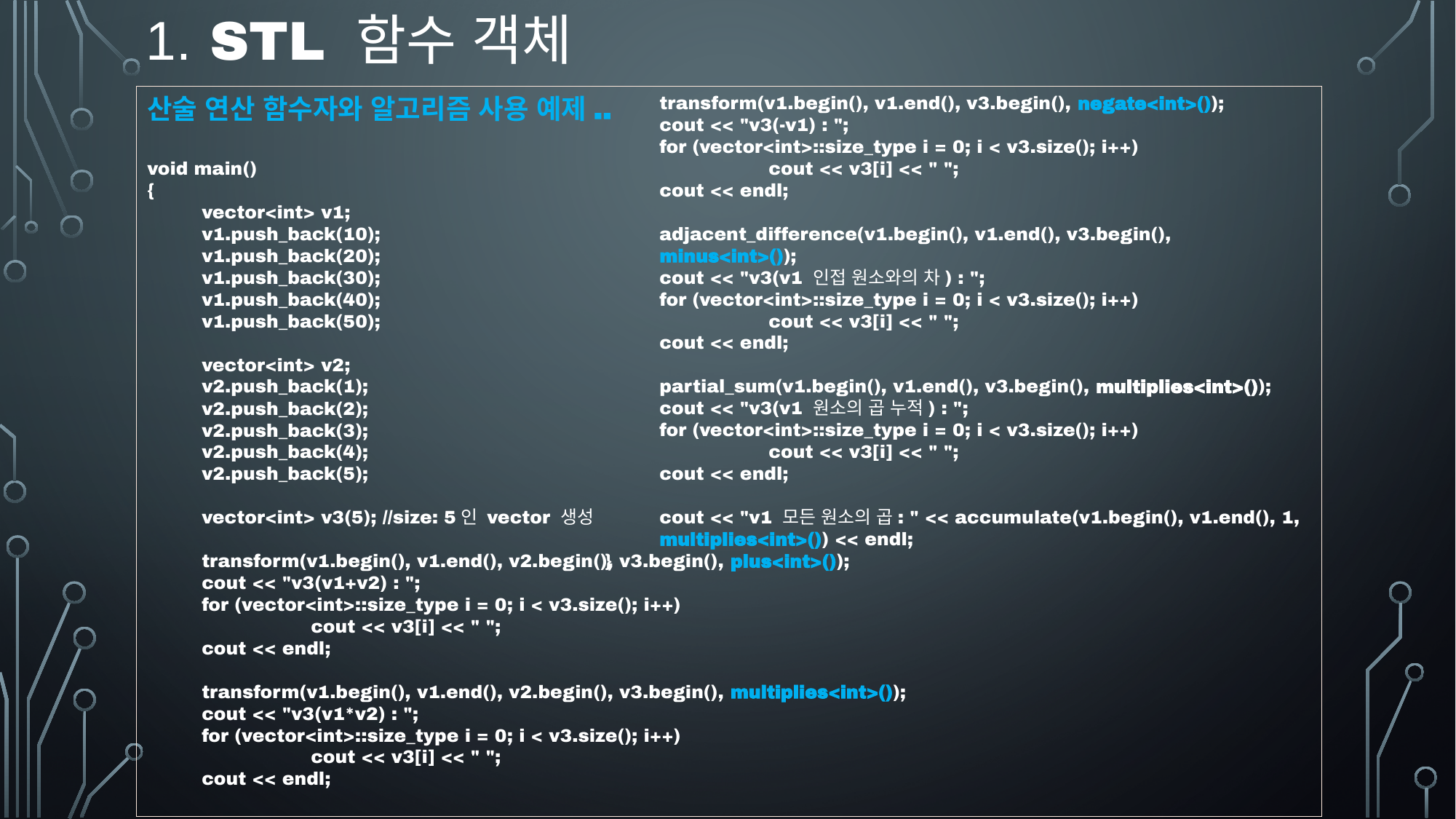

# 1. STL 함수 객체
산술 연산 함수자와 알고리즘 사용 예제..

void main()
{
vector<int> v1;
v1.push_back(10);
v1.push_back(20);
v1.push_back(30);
v1.push_back(40);
v1.push_back(50);

vector<int> v2;
v2.push_back(1);
v2.push_back(2);
v2.push_back(3);
v2.push_back(4);
v2.push_back(5);

vector<int> v3(5); //size: 5인 vector 생성

transform(v1.begin(), v1.end(), v2.begin(), v3.begin(), plus<int>());
cout << "v3(v1+v2) : ";
for (vector<int>::size_type i = 0; i < v3.size(); i++)
	cout << v3[i] << " ";
cout << endl;

transform(v1.begin(), v1.end(), v2.begin(), v3.begin(), multiplies<int>());
cout << "v3(v1*v2) : ";
for (vector<int>::size_type i = 0; i < v3.size(); i++)
	cout << v3[i] << " ";
cout << endl;

transform(v1.begin(), v1.end(), v3.begin(), negate<int>());
cout << "v3(-v1) : ";
for (vector<int>::size_type i = 0; i < v3.size(); i++)
	cout << v3[i] << " ";
cout << endl;

adjacent_difference(v1.begin(), v1.end(), v3.begin(), minus<int>());
cout << "v3(v1 인접 원소와의 차) : ";
for (vector<int>::size_type i = 0; i < v3.size(); i++)
	cout << v3[i] << " ";
cout << endl;

partial_sum(v1.begin(), v1.end(), v3.begin(), multiplies<int>());
cout << "v3(v1 원소의 곱 누적) : ";
for (vector<int>::size_type i = 0; i < v3.size(); i++)
	cout << v3[i] << " ";
cout << endl;

cout << "v1 모든 원소의 곱: " << accumulate(v1.begin(), v1.end(), 1, multiplies<int>()) << endl;
}